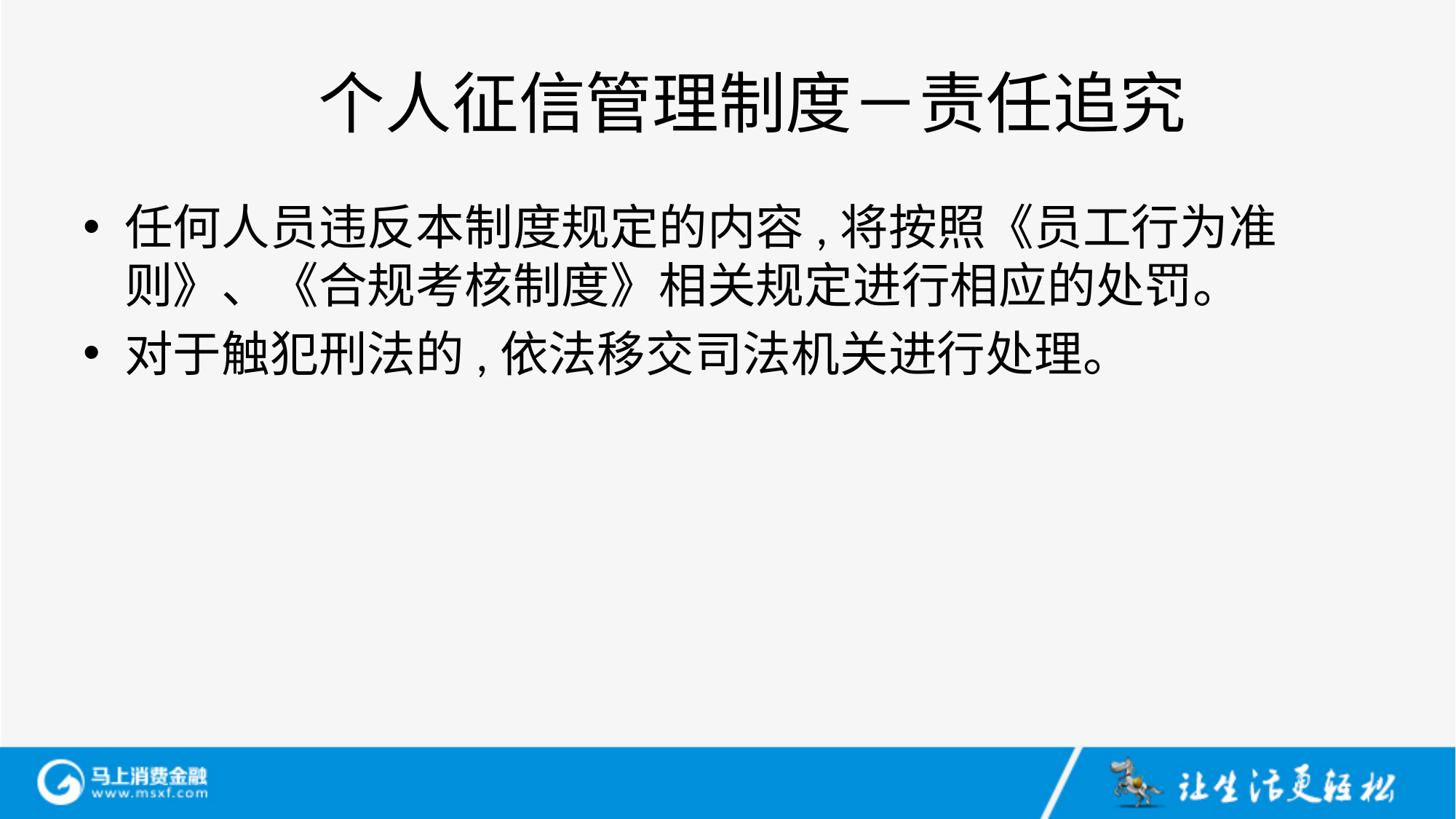

# 个人征信管理制度－责任追究
任何人员违反本制度规定的内容,将按照《员工行为准则》、《合规考核制度》相关规定进行相应的处罚。
对于触犯刑法的,依法移交司法机关进行处理。